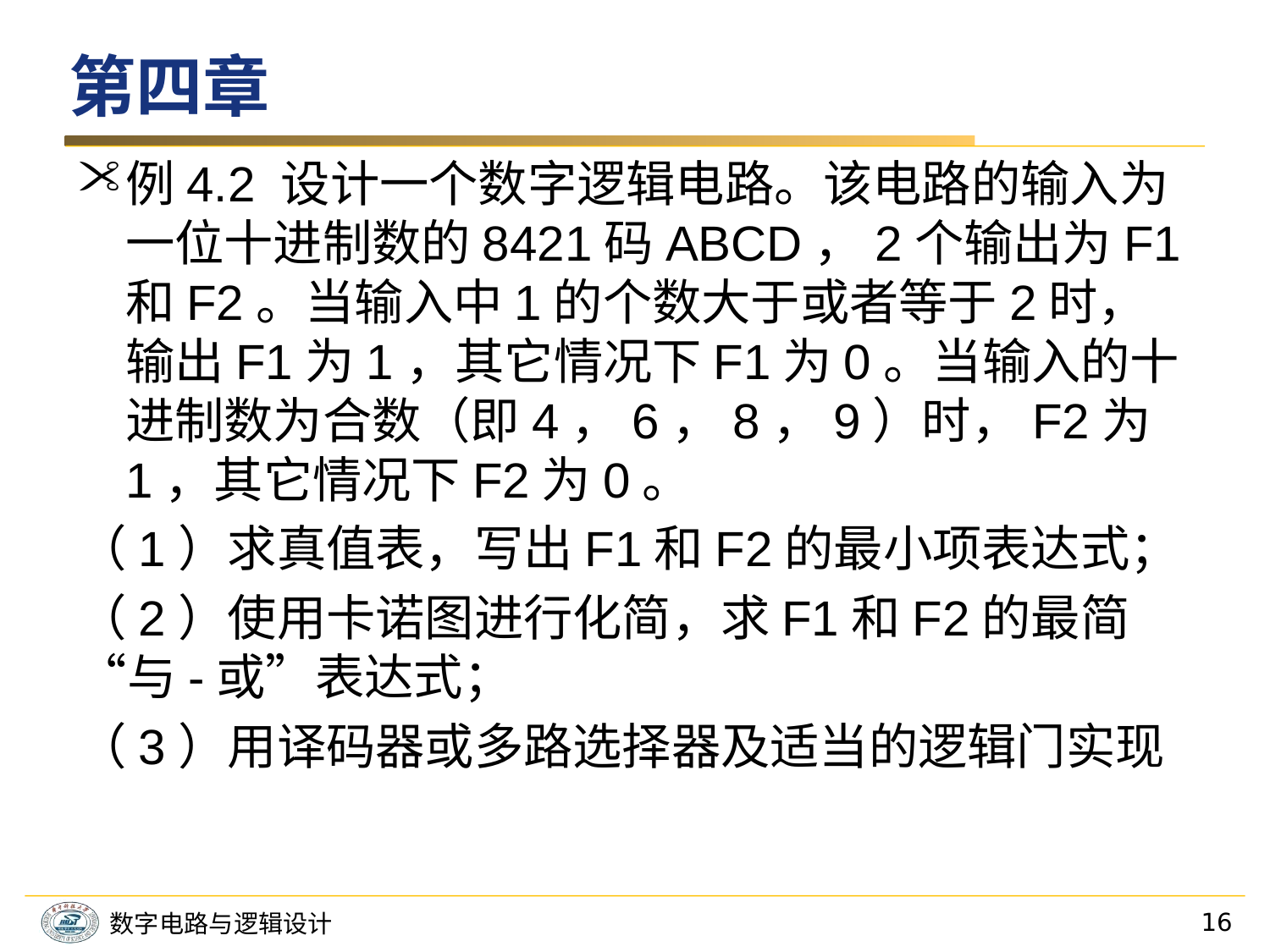

# 第四章
例4.2 设计一个数字逻辑电路。该电路的输入为一位十进制数的8421码ABCD，2个输出为F1和F2。当输入中1的个数大于或者等于2时，输出F1为1，其它情况下F1为0。当输入的十进制数为合数（即4，6，8，9）时，F2为1，其它情况下F2为0。
（1）求真值表，写出F1和F2的最小项表达式；
（2）使用卡诺图进行化简，求F1和F2的最简“与-或”表达式；
（3）用译码器或多路选择器及适当的逻辑门实现

16
数字电路与逻辑设计